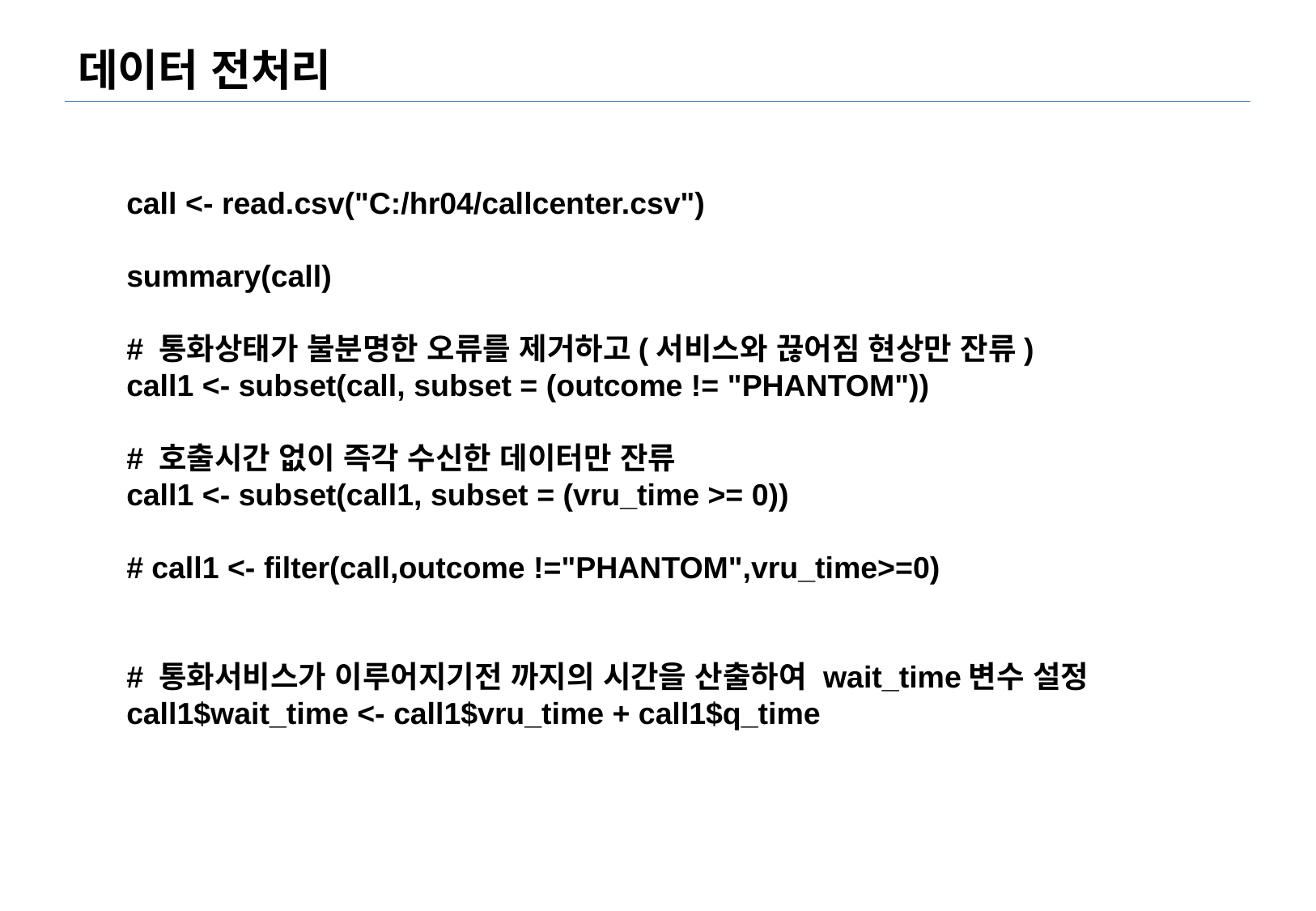

# 데이터 전처리
call <- read.csv("C:/hr04/callcenter.csv")

summary(call)

# 통화상태가 불분명한 오류를 제거하고(서비스와 끊어짐 현상만 잔류)
call1 <- subset(call, subset = (outcome != "PHANTOM"))

# 호출시간 없이 즉각 수신한 데이터만 잔류
call1 <- subset(call1, subset = (vru_time >= 0))

# call1 <- filter(call,outcome !="PHANTOM",vru_time>=0)

# 통화서비스가 이루어지기전 까지의 시간을 산출하여 wait_time변수 설정
call1$wait_time <- call1$vru_time + call1$q_time